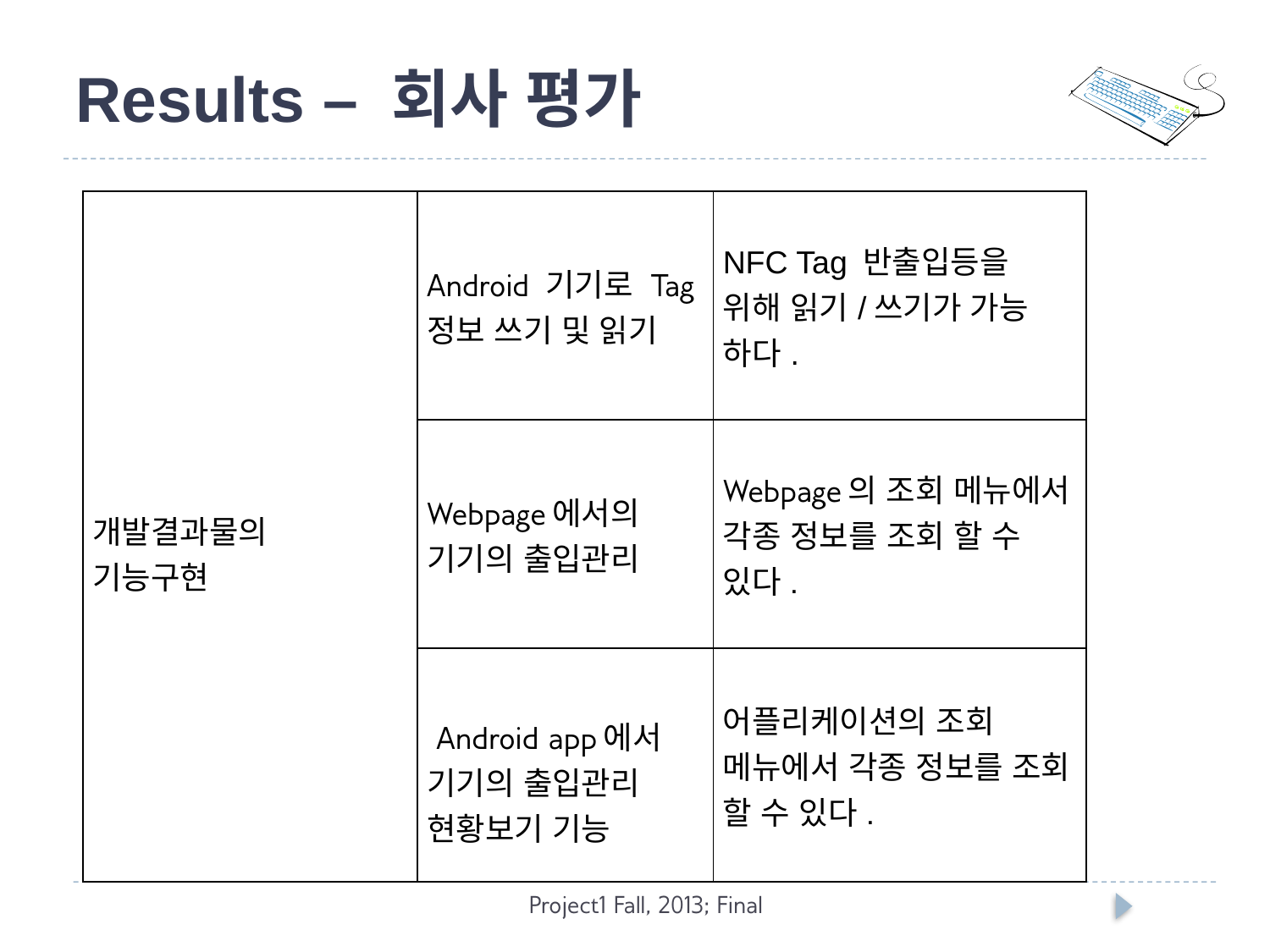

# Results – 회사 평가

| 개발결과물의 기능구현 | Android 기기로 Tag 정보 쓰기 및 읽기 | NFC Tag 반출입등을 위해 읽기/쓰기가 가능 하다. |
| --- | --- | --- |
|  | Webpage에서의 기기의 출입관리 | Webpage의 조회 메뉴에서 각종 정보를 조회 할 수 있다. |
|  | Android app에서 기기의 출입관리 현황보기 기능 | 어플리케이션의 조회 메뉴에서 각종 정보를 조회 할 수 있다. |
Project1 Fall, 2013; Final